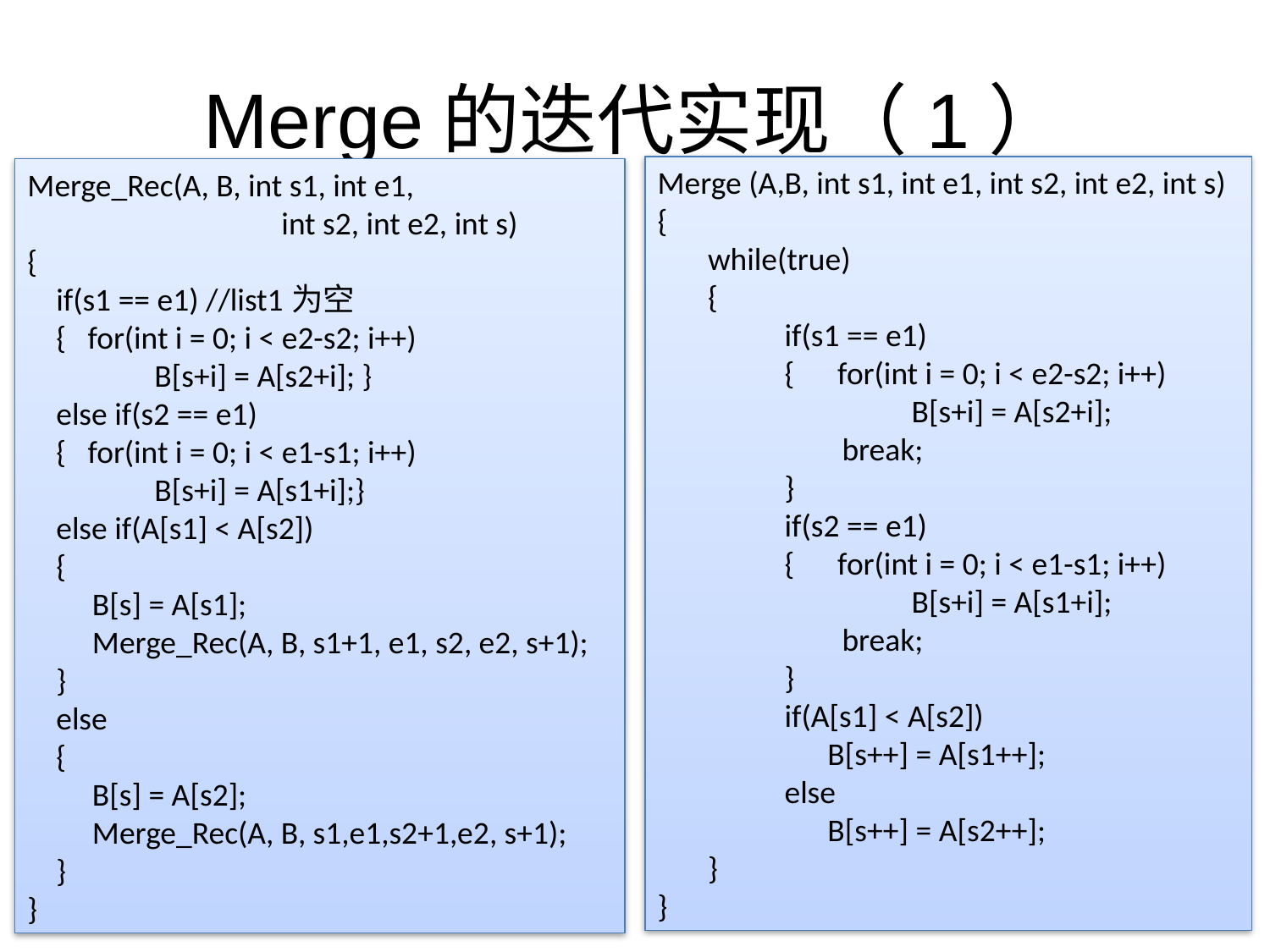

# Merge的迭代实现（1）
Merge (A,B, int s1, int e1, int s2, int e2, int s)
{
       while(true)
       {
	if(s1 == e1)
	{      for(int i = 0; i < e2-s2; i++)
		B[s+i] = A[s2+i];
	        break;
	}
	if(s2 == e1)
	{      for(int i = 0; i < e1-s1; i++)
		B[s+i] = A[s1+i];
	        break;
	}
	if(A[s1] < A[s2])
	      B[s++] = A[s1++];
	else
	      B[s++] = A[s2++];
       }
}
Merge_Rec(A, B, int s1, int e1,
		int s2, int e2, int s)
{
    if(s1 == e1) //list1为空
    {   for(int i = 0; i < e2-s2; i++)
	B[s+i] = A[s2+i]; }
    else if(s2 == e1)
    {   for(int i = 0; i < e1-s1; i++)
	B[s+i] = A[s1+i];}
    else if(A[s1] < A[s2])
    {
         B[s] = A[s1];
         Merge_Rec(A, B, s1+1, e1, s2, e2, s+1);
    }
    else
    {
         B[s] = A[s2];
         Merge_Rec(A, B, s1,e1,s2+1,e2, s+1);
    }
}